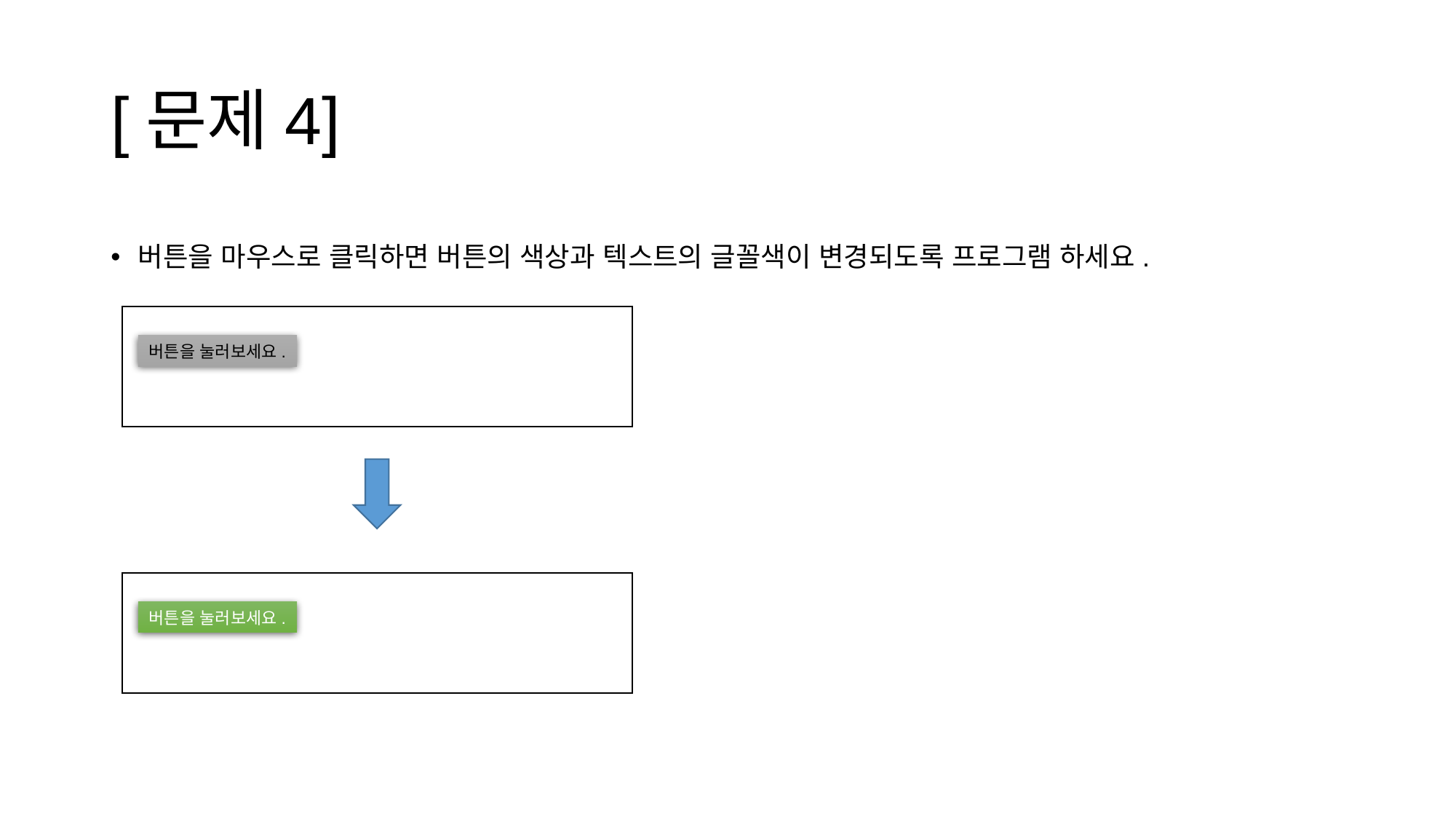

# [문제4]
버튼을 마우스로 클릭하면 버튼의 색상과 텍스트의 글꼴색이 변경되도록 프로그램 하세요.

버튼을 눌러보세요.

버튼을 눌러보세요.